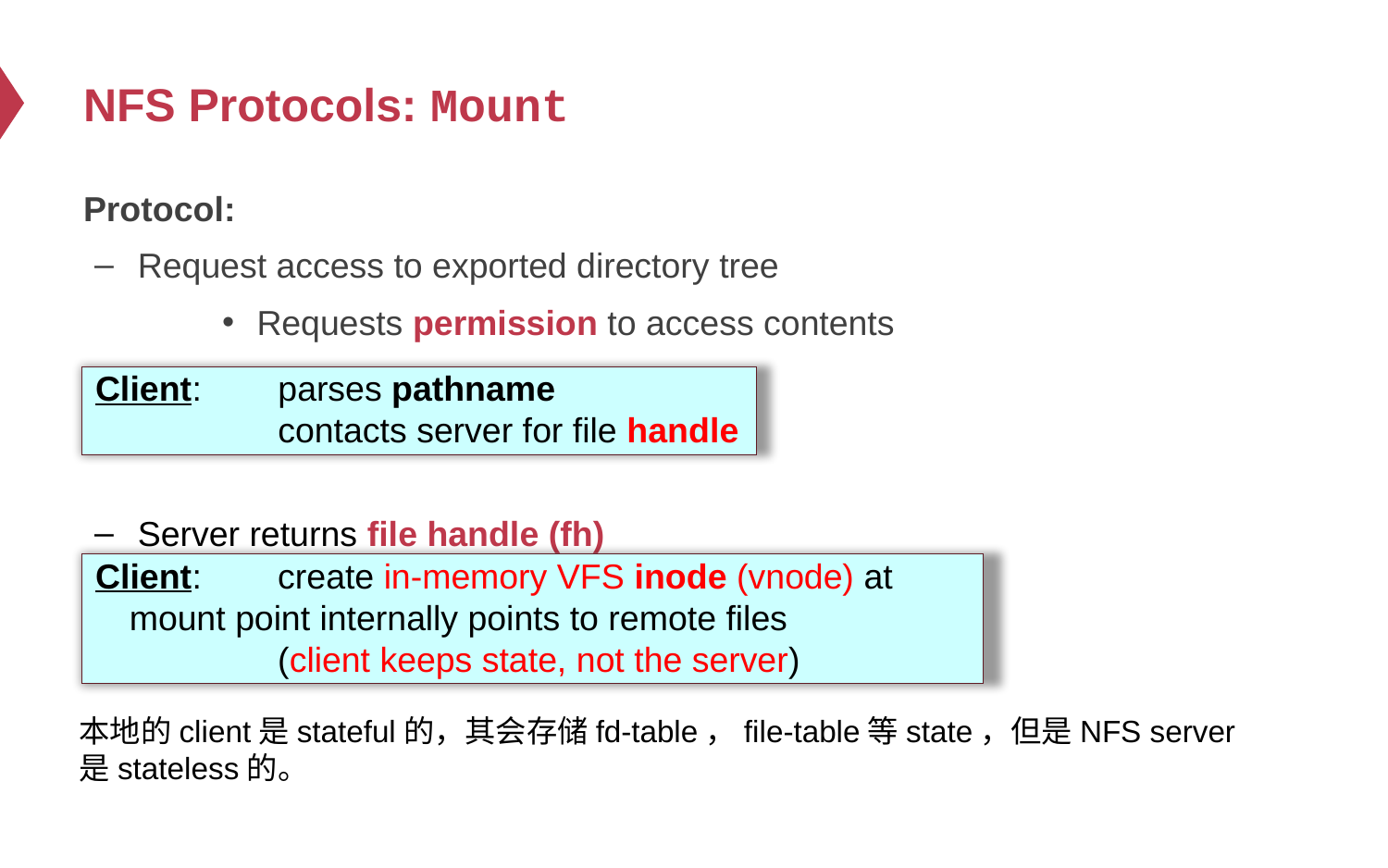

# NFS Protocols: Mount
Protocol:
Request access to exported directory tree
Requests permission to access contents

Server returns file handle (fh)

Client:	 parses pathname
		 contacts server for file handle
Client:	 create in-memory VFS inode (vnode) at
mount point internally points to remote files
	 (client keeps state, not the server)
本地的client是stateful的，其会存储fd-table，file-table等state，但是NFS server
是stateless的。
15